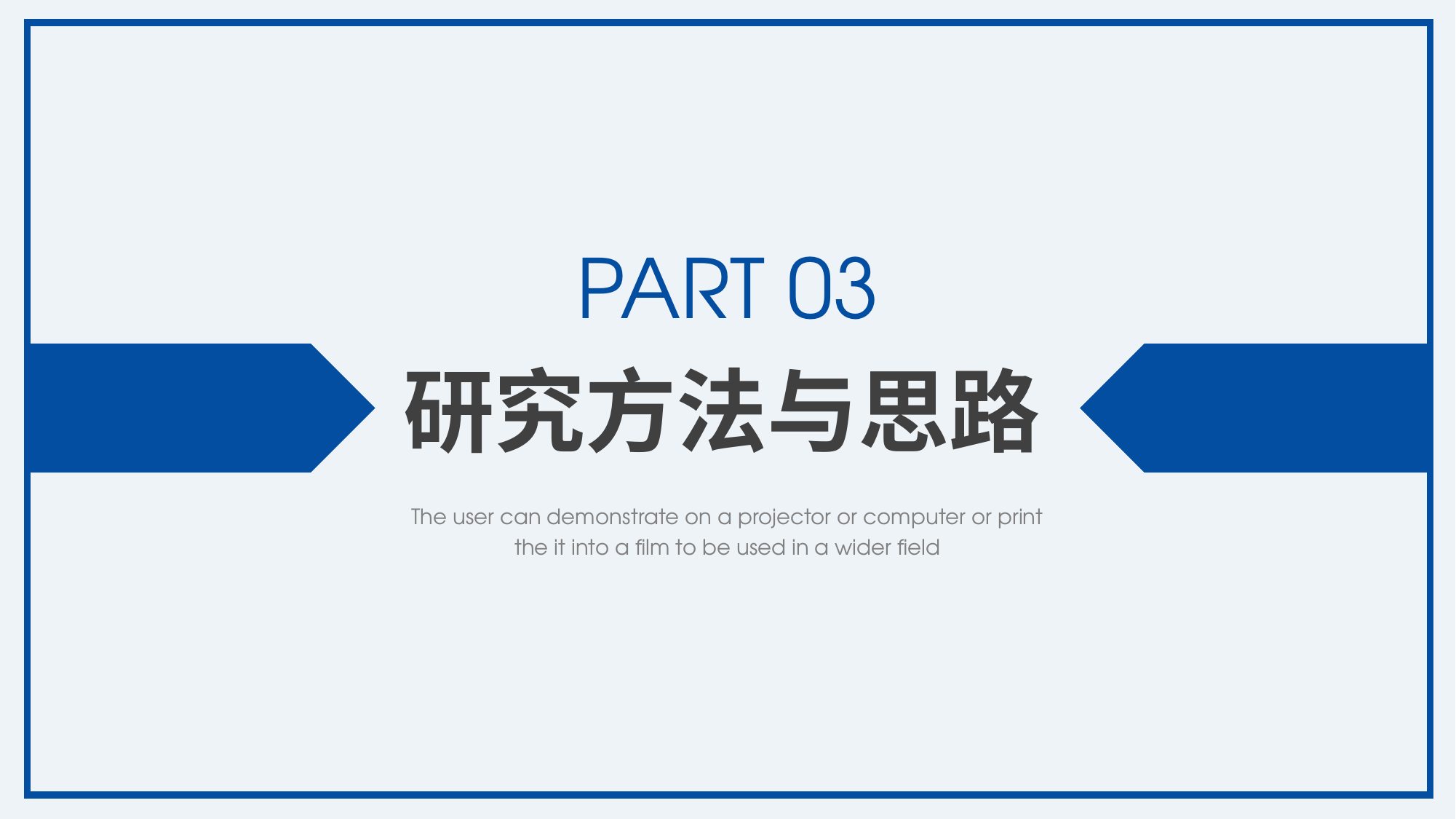

PART 03
研究方法与思路
The user can demonstrate on a projector or computer or print the it into a film to be used in a wider field